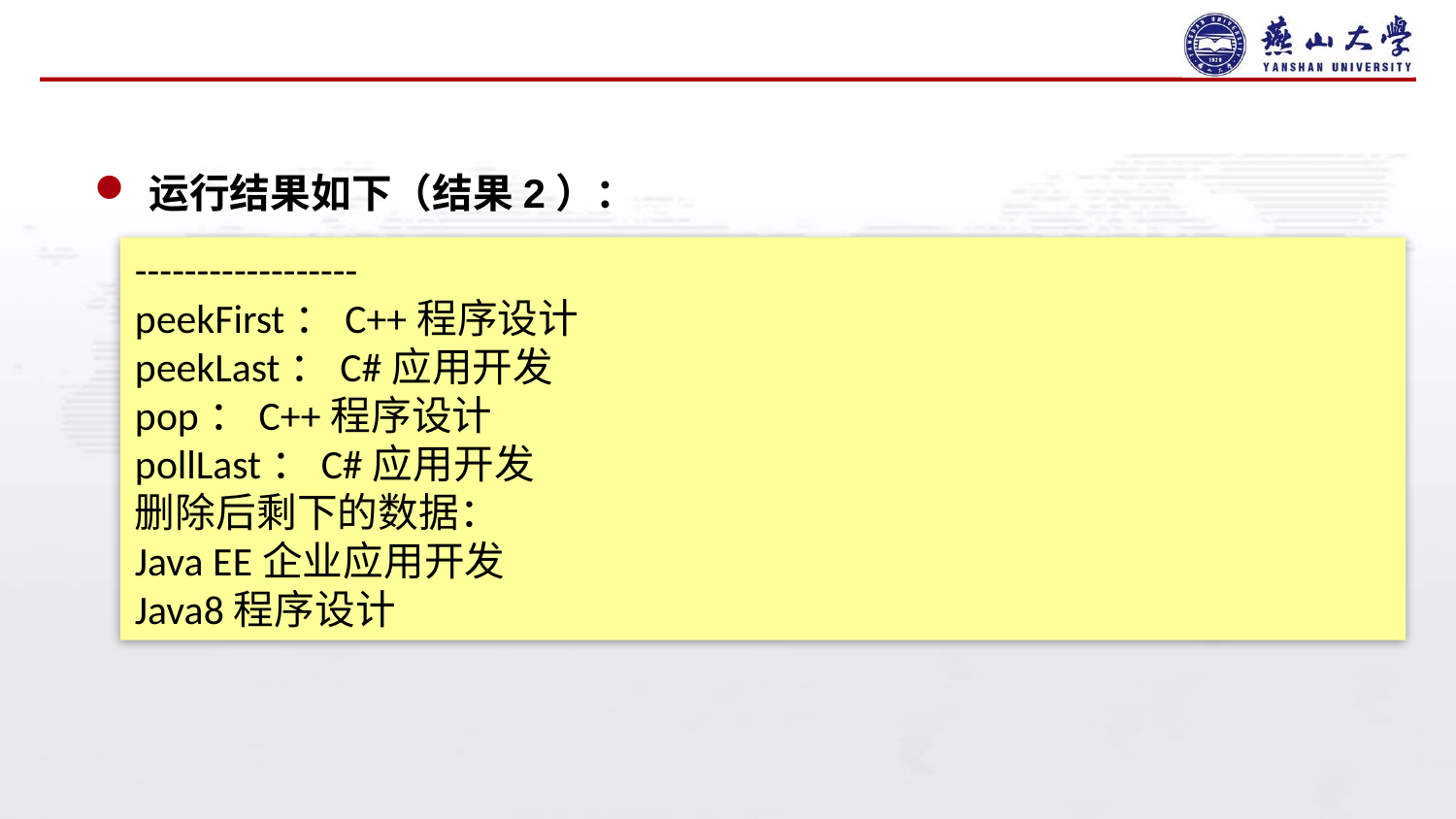

#
运行结果如下（结果2）：

------------------
peekFirst：C++程序设计
peekLast：C#应用开发
pop：C++程序设计
pollLast：C#应用开发
删除后剩下的数据：
Java EE企业应用开发
Java8程序设计